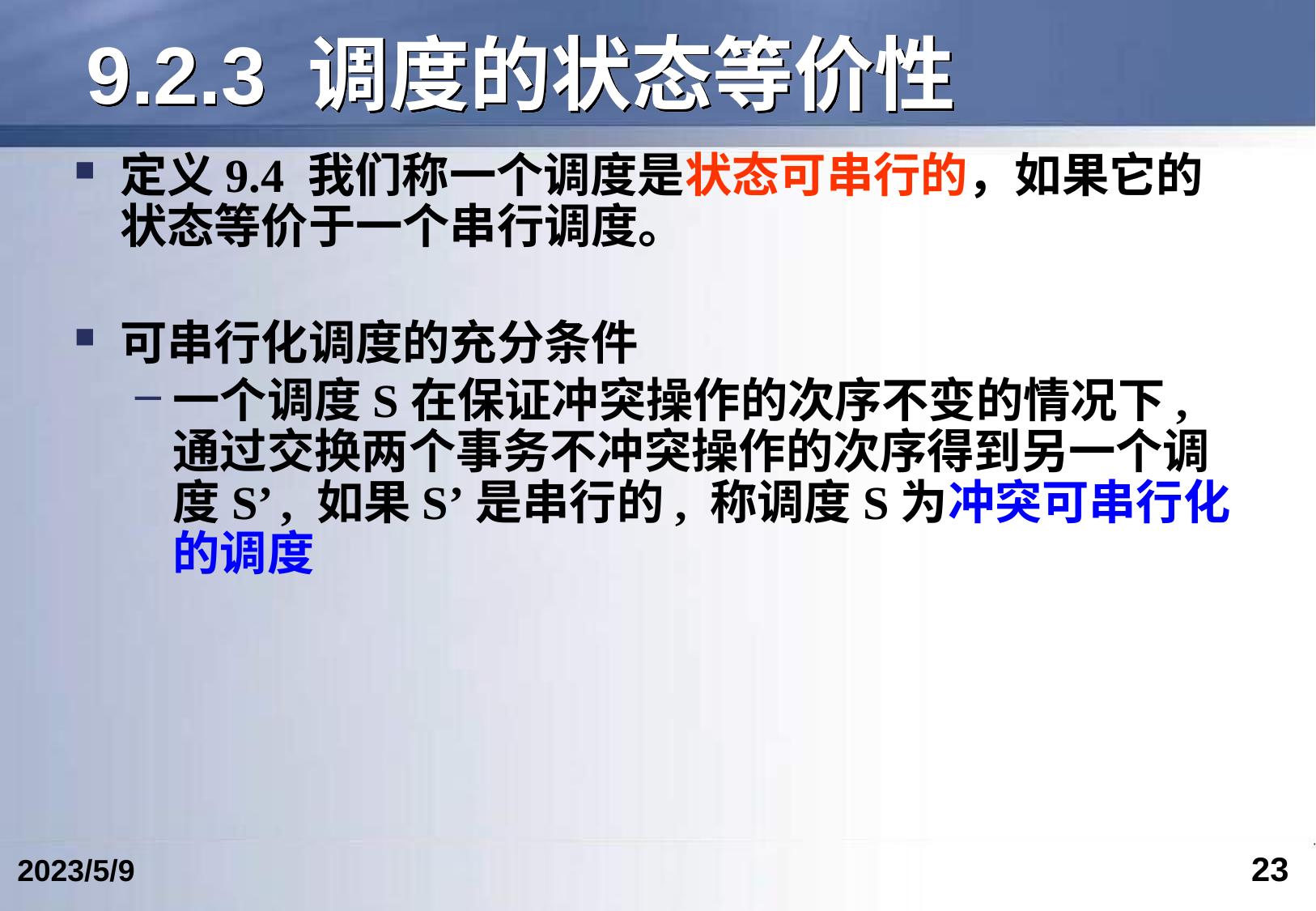

# 9.2.3 调度的状态等价性
定义9.4 我们称一个调度是状态可串行的，如果它的状态等价于一个串行调度。

可串行化调度的充分条件
一个调度S在保证冲突操作的次序不变的情况下, 通过交换两个事务不冲突操作的次序得到另一个调度S’ , 如果S’是串行的, 称调度S为冲突可串行化的调度
23
2023/5/9